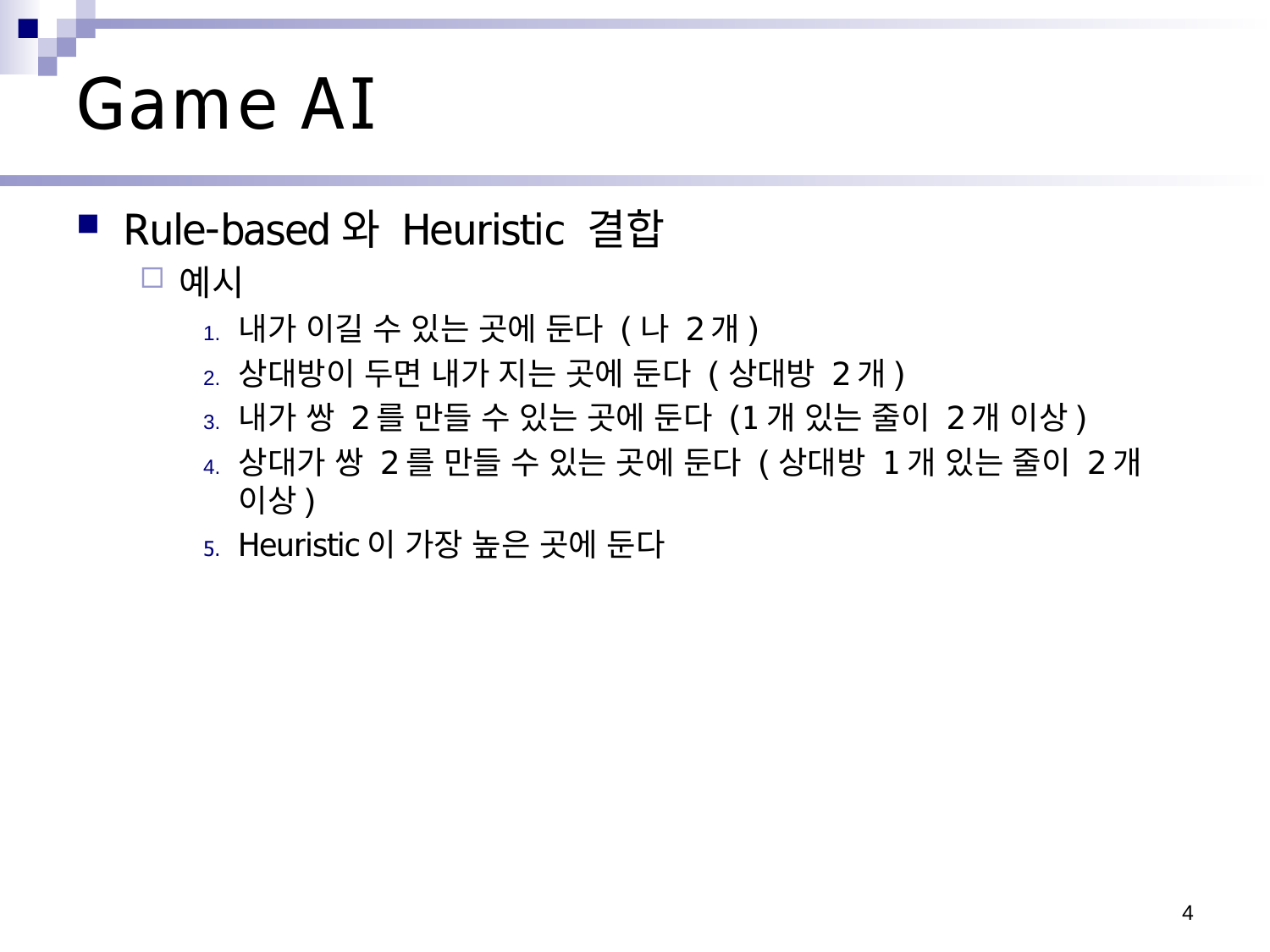

# Game AI
Rule-based와 Heuristic 결합
예시
내가 이길 수 있는 곳에 둔다 (나 2개)
상대방이 두면 내가 지는 곳에 둔다 (상대방 2개)
내가 쌍 2를 만들 수 있는 곳에 둔다 (1개 있는 줄이 2개 이상)
상대가 쌍 2를 만들 수 있는 곳에 둔다 (상대방 1개 있는 줄이 2개 이상)
Heuristic이 가장 높은 곳에 둔다

4